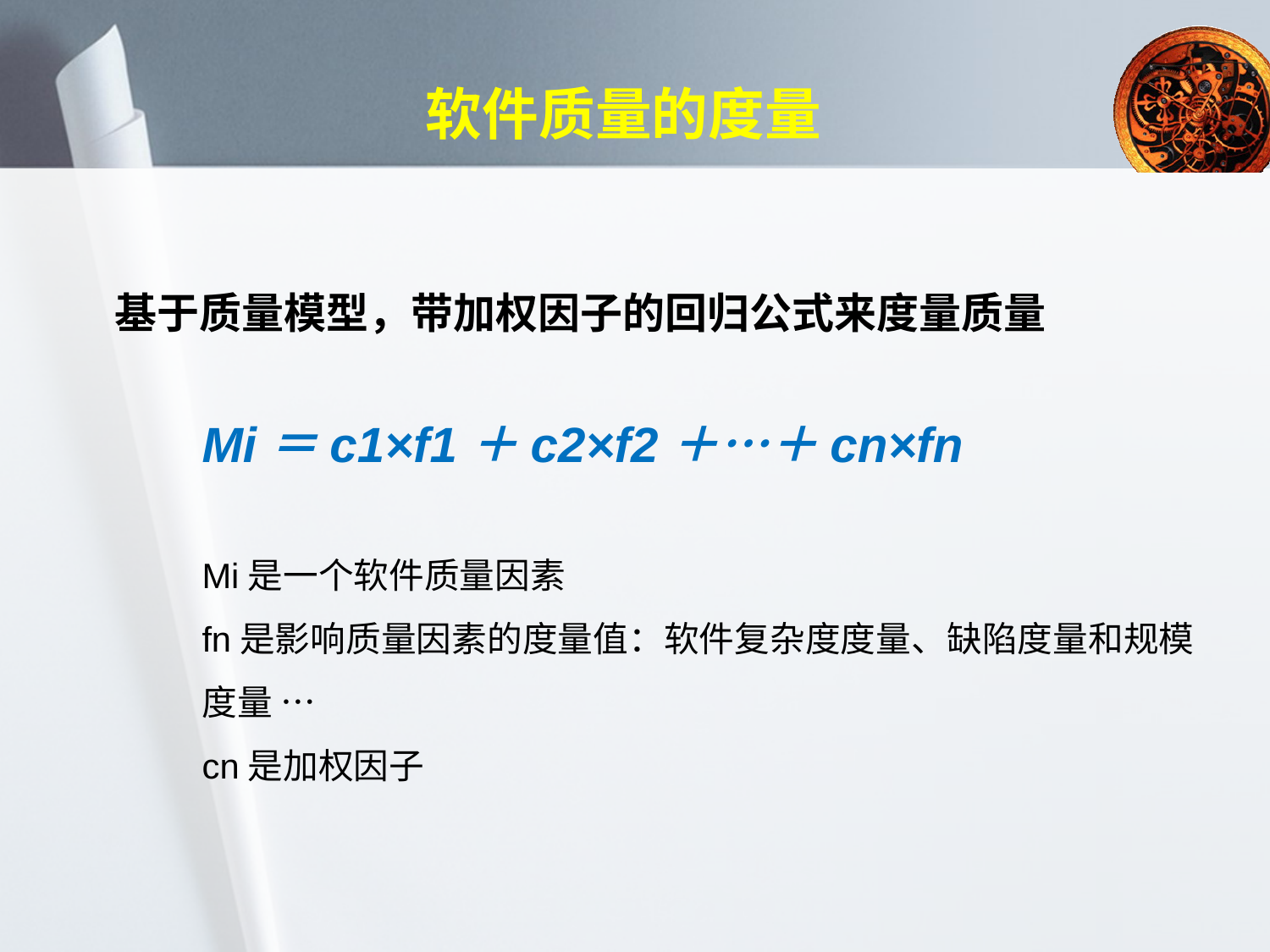

# 软件质量的度量
基于质量模型，带加权因子的回归公式来度量质量

Mi＝c1×f1＋c2×f2＋…＋cn×fn

Mi是一个软件质量因素
fn是影响质量因素的度量值：软件复杂度度量、缺陷度量和规模度量 …
cn是加权因子